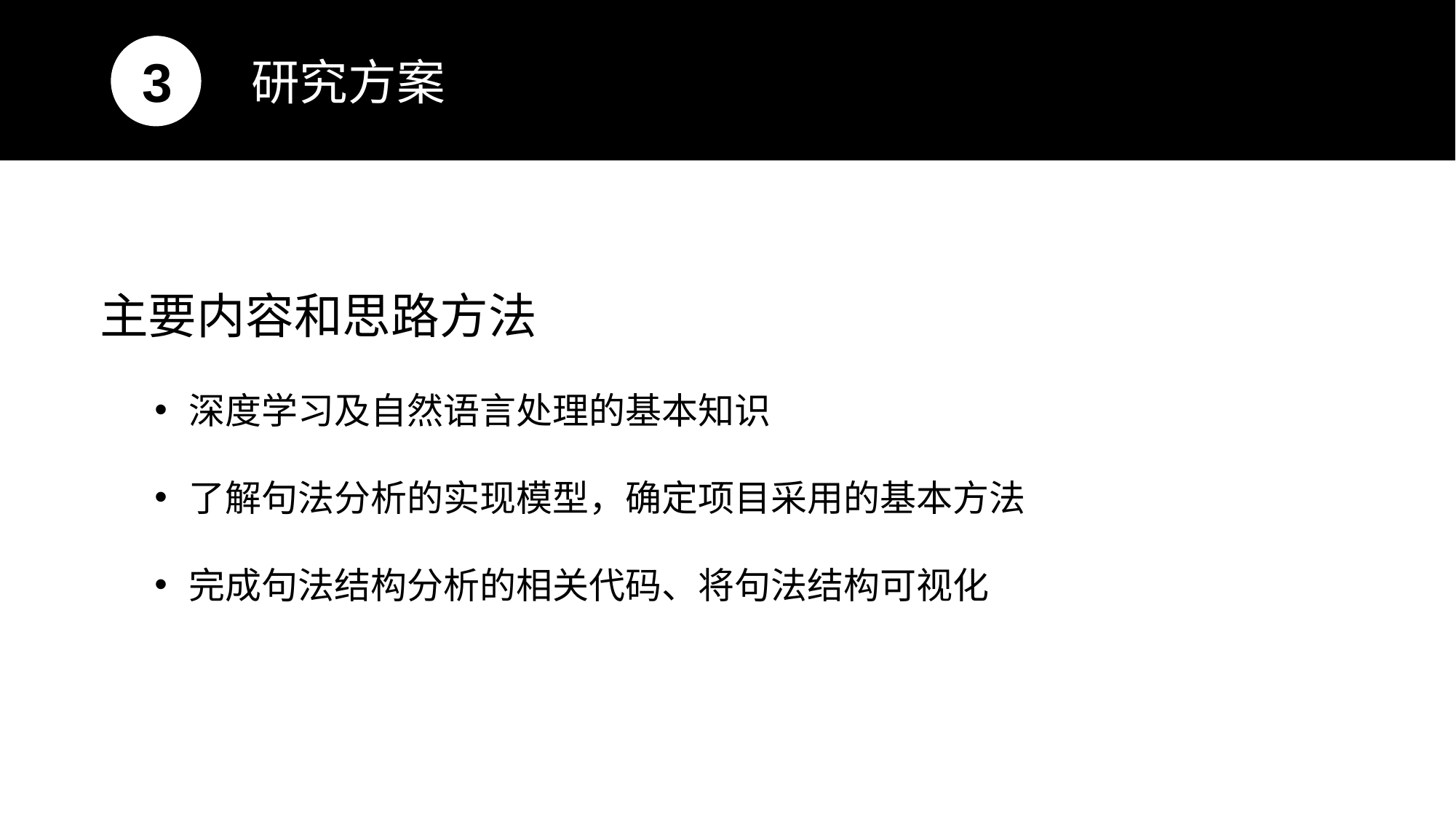

3
研究方案
主要内容和思路方法
深度学习及自然语言处理的基本知识
了解句法分析的实现模型，确定项目采用的基本方法
完成句法结构分析的相关代码、将句法结构可视化